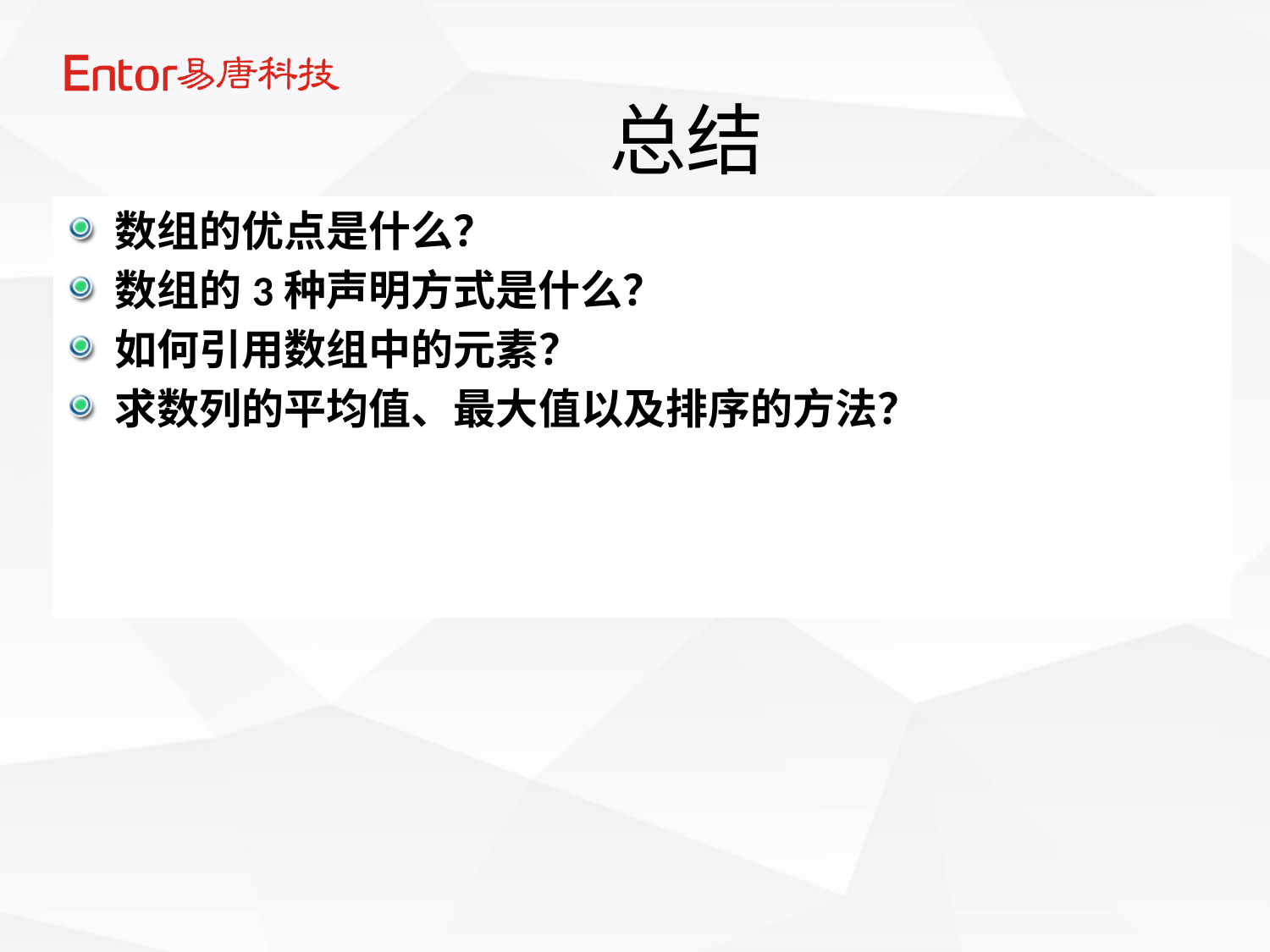

总结

数组的优点是什么？
数组的3种声明方式是什么？
如何引用数组中的元素？
求数列的平均值、最大值以及排序的方法？